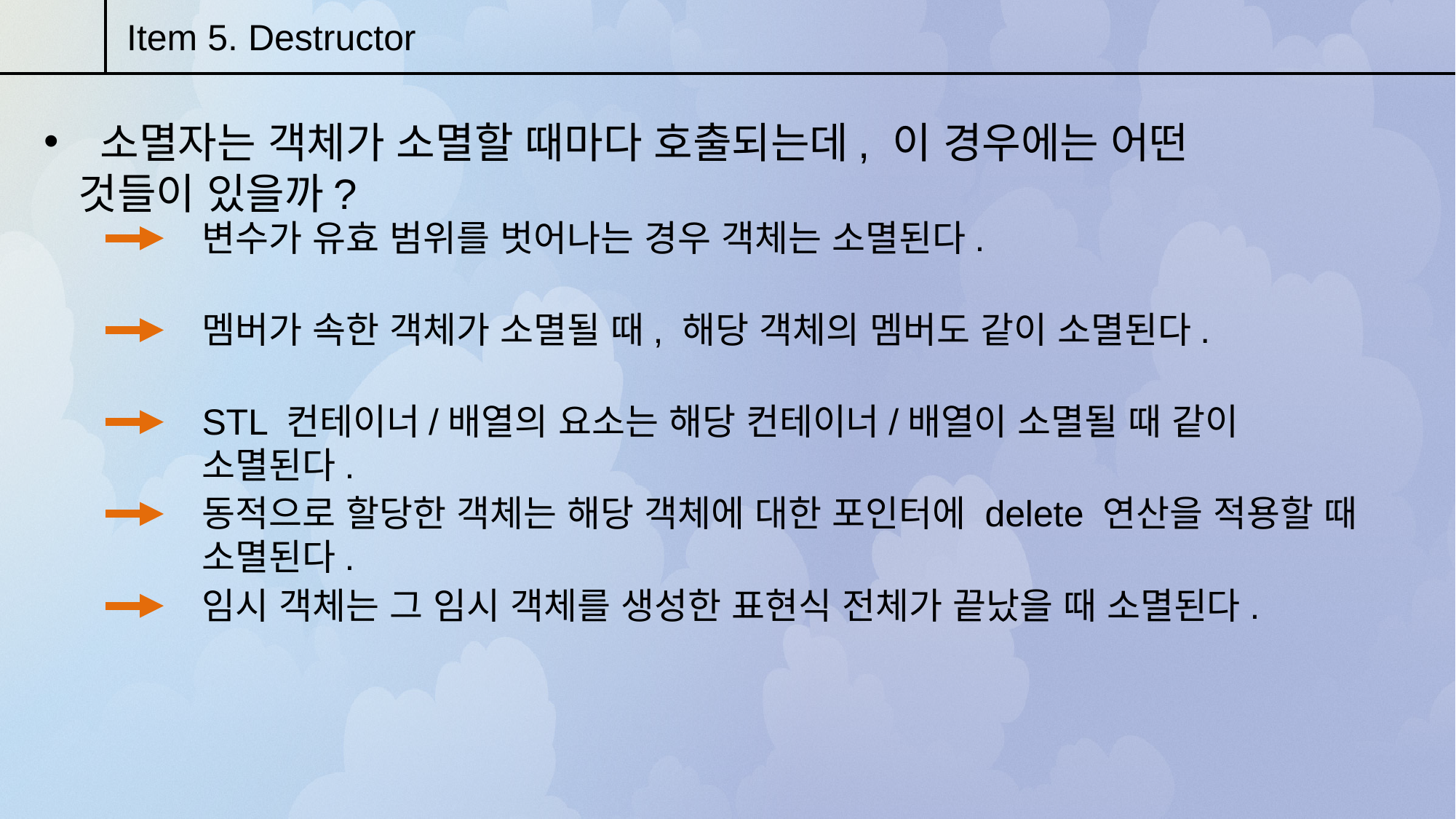

Item 5. Destructor
 소멸자는 객체가 소멸할 때마다 호출되는데, 이 경우에는 어떤 것들이 있을까?
변수가 유효 범위를 벗어나는 경우 객체는 소멸된다.
멤버가 속한 객체가 소멸될 때, 해당 객체의 멤버도 같이 소멸된다.
STL 컨테이너/배열의 요소는 해당 컨테이너/배열이 소멸될 때 같이 소멸된다.
동적으로 할당한 객체는 해당 객체에 대한 포인터에 delete 연산을 적용할 때 소멸된다.
임시 객체는 그 임시 객체를 생성한 표현식 전체가 끝났을 때 소멸된다.